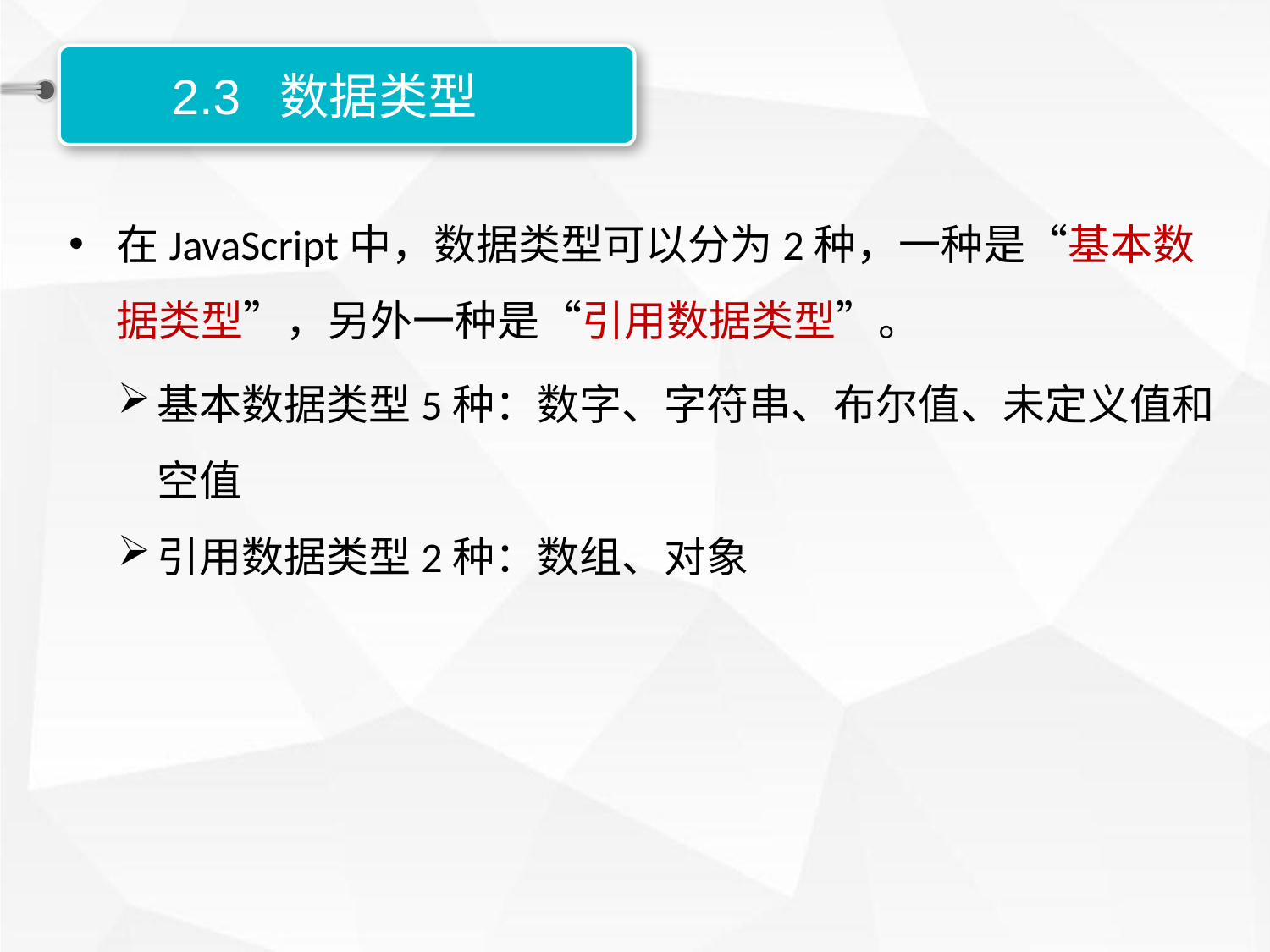

2.3  数据类型

在JavaScript中，数据类型可以分为2种，一种是“基本数据类型”，另外一种是“引用数据类型”。
基本数据类型5种：数字、字符串、布尔值、未定义值和空值
引用数据类型2种：数组、对象